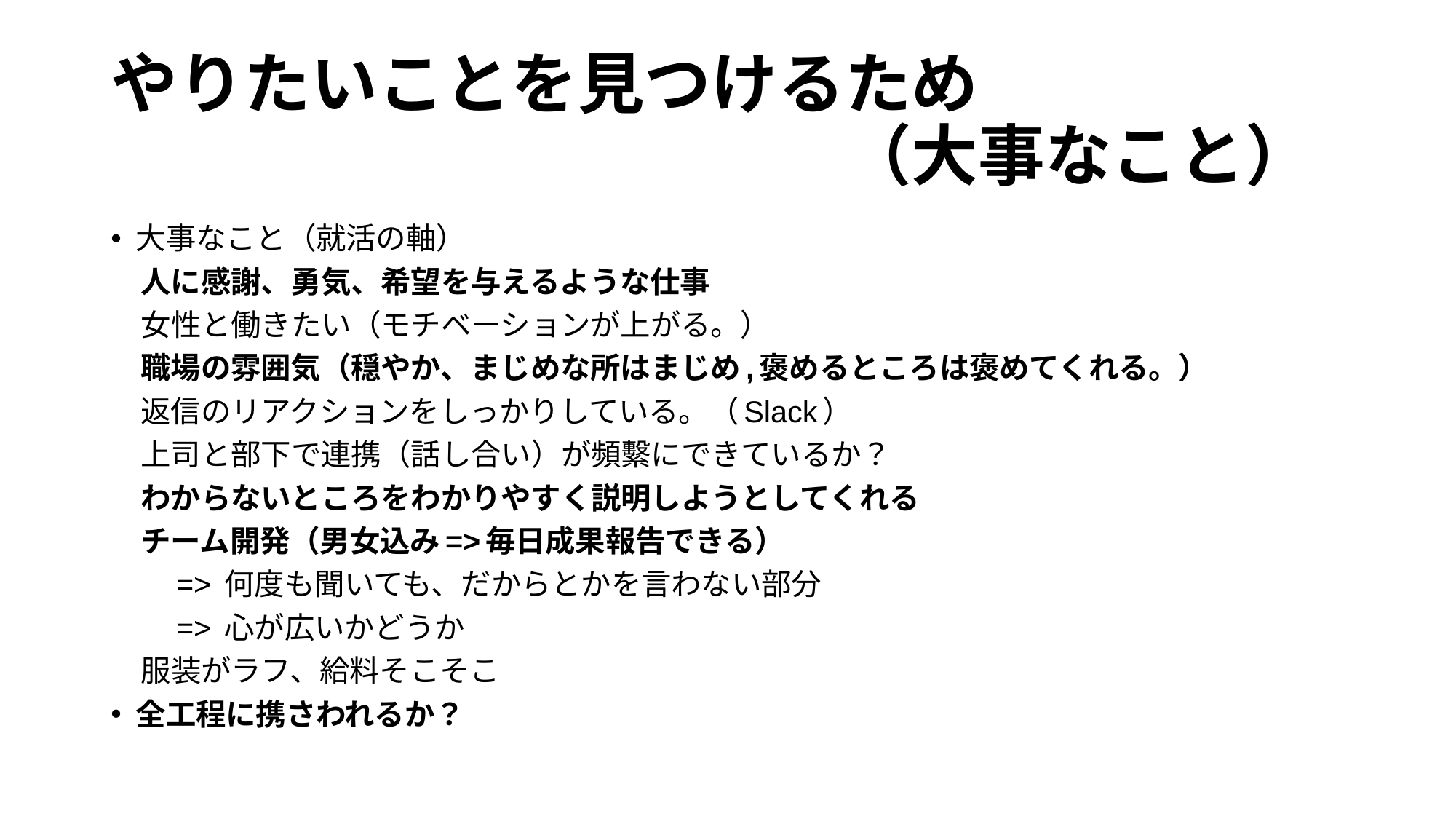

# やりたいことを見つけるため 　　　　　　　　　　　（大事なこと）
大事なこと（就活の軸）
　人に感謝、勇気、希望を与えるような仕事
　女性と働きたい（モチベーションが上がる。）
　職場の雰囲気（穏やか、まじめな所はまじめ,褒めるところは褒めてくれる。）
　返信のリアクションをしっかりしている。（Slack）
　上司と部下で連携（話し合い）が頻繫にできているか？
　わからないところをわかりやすく説明しようとしてくれる
　チーム開発（男女込み=>毎日成果報告できる）
　　=> 何度も聞いても、だからとかを言わない部分
　　=> 心が広いかどうか
　服装がラフ、給料そこそこ
全工程に携さわれるか？